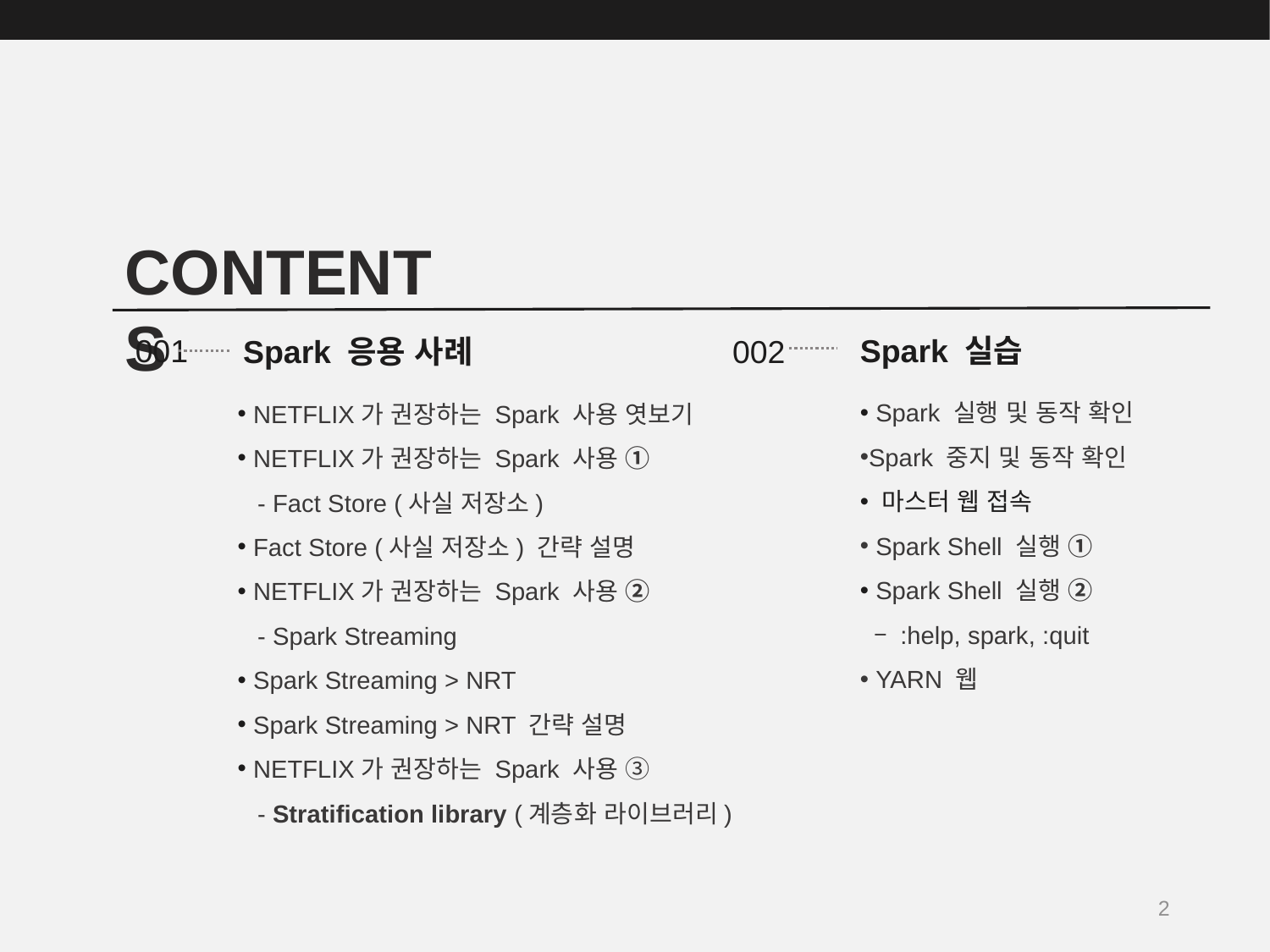

CONTENTS
001
Spark 응용 사례
 NETFLIX가 권장하는 Spark 사용 엿보기
 NETFLIX가 권장하는 Spark 사용 ①
  - Fact Store (사실 저장소)
 Fact Store (사실 저장소) 간략 설명
 NETFLIX가 권장하는 Spark 사용 ②
  - Spark Streaming
 Spark Streaming > NRT
 Spark Streaming > NRT 간략 설명
 NETFLIX가 권장하는 Spark 사용 ③
  - Stratification library (계층화 라이브러리)
Spark 실습
002
 Spark 실행 및 동작 확인
Spark 중지 및 동작 확인
 마스터 웹 접속
 Spark Shell 실행 ①
 Spark Shell 실행 ②
  – :help, spark, :quit
 YARN 웹
2